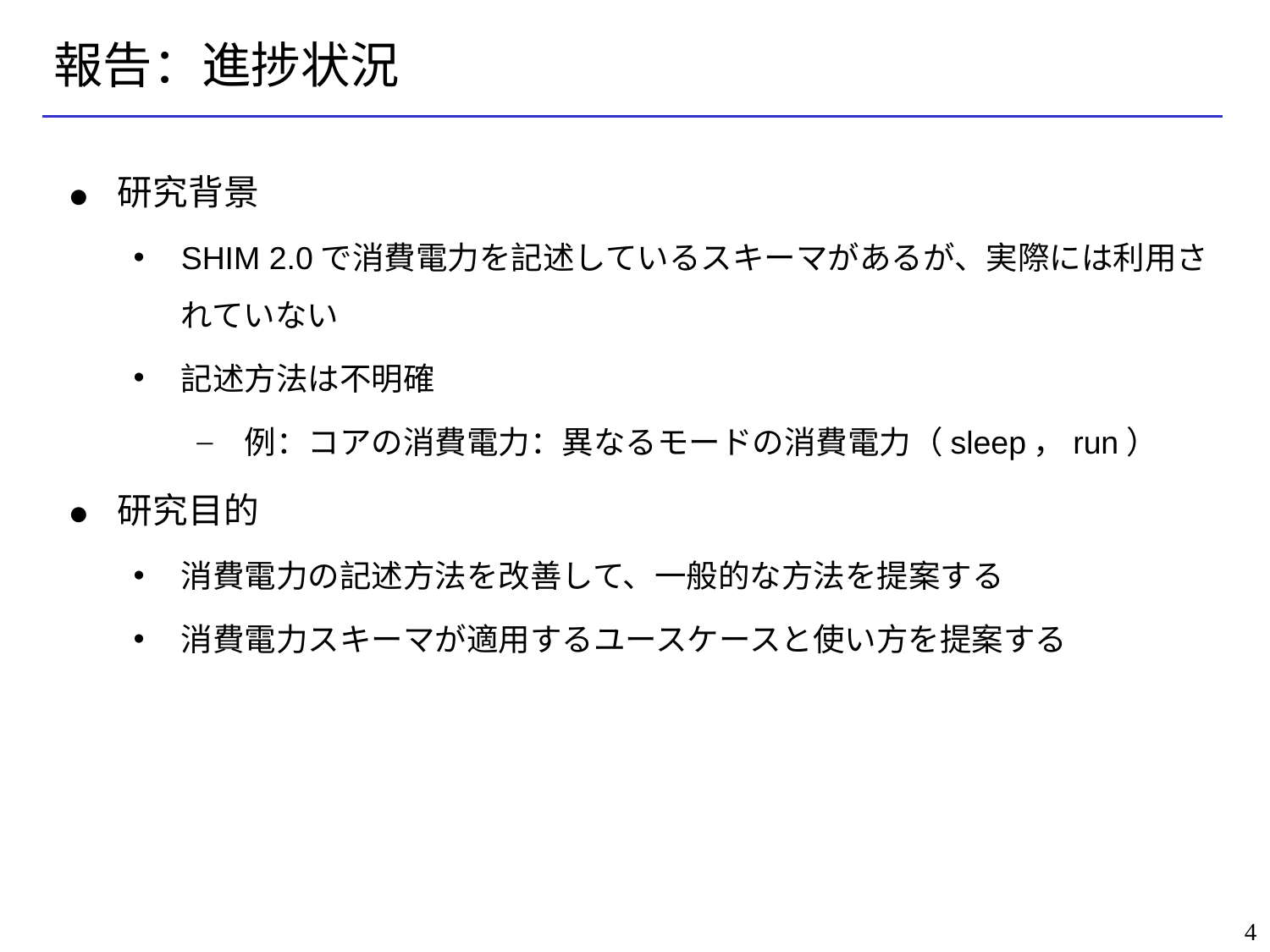

# 報告：進捗状況
研究背景
SHIM 2.0で消費電力を記述しているスキーマがあるが、実際には利用されていない
記述方法は不明確
例：コアの消費電力：異なるモードの消費電力（sleep，run）
研究目的
消費電力の記述方法を改善して、一般的な方法を提案する
消費電力スキーマが適用するユースケースと使い方を提案する

4